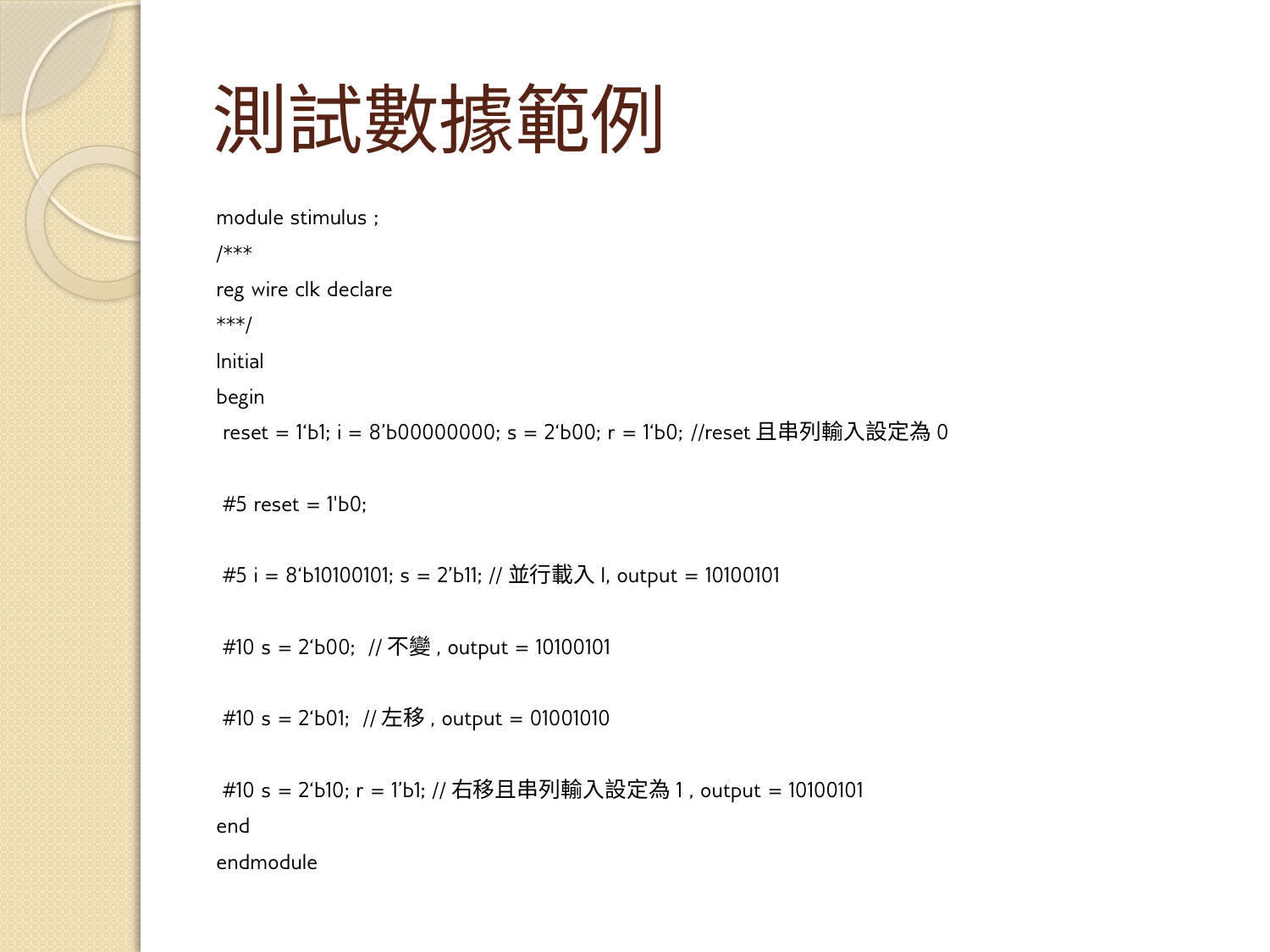

# 測試數據範例
module stimulus ;
/***
reg wire clk declare
***/
Initial
begin
 reset = 1‘b1; i = 8’b00000000; s = 2‘b00; r = 1‘b0; //reset且串列輸入設定為0

 #5 reset = 1'b0;

 #5 i = 8‘b10100101; s = 2’b11; //並行載入I, output = 10100101

 #10 s = 2‘b00;  //不變, output = 10100101

 #10 s = 2‘b01;  //左移, output = 01001010

 #10 s = 2‘b10; r = 1’b1; //右移且串列輸入設定為1 , output = 10100101
end
endmodule